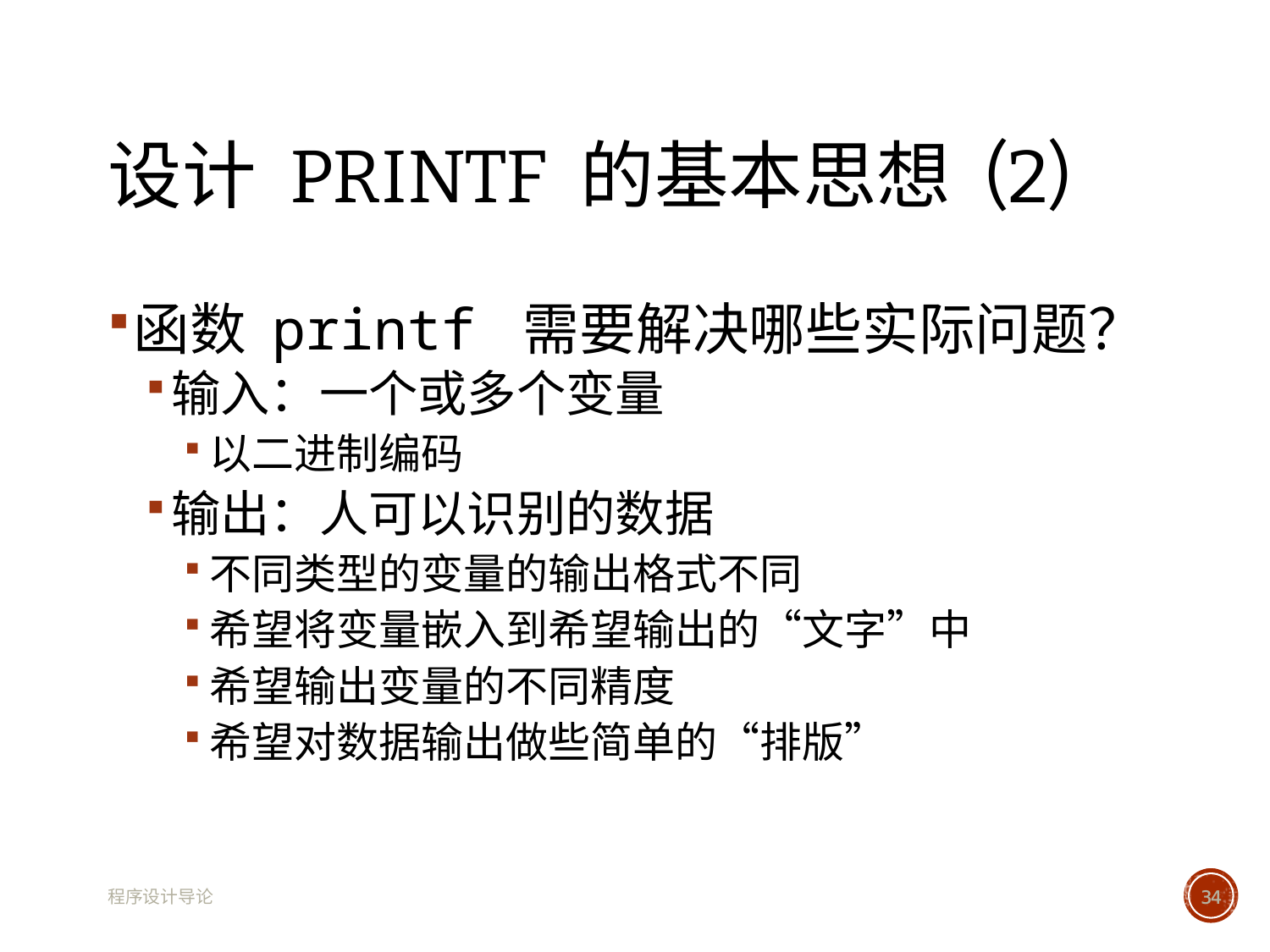

# 设计 printf 的基本思想 (2)
函数 printf 需要解决哪些实际问题？
输入：一个或多个变量
以二进制编码
输出：人可以识别的数据
不同类型的变量的输出格式不同
希望将变量嵌入到希望输出的“文字”中
希望输出变量的不同精度
希望对数据输出做些简单的“排版”

程序设计导论
34